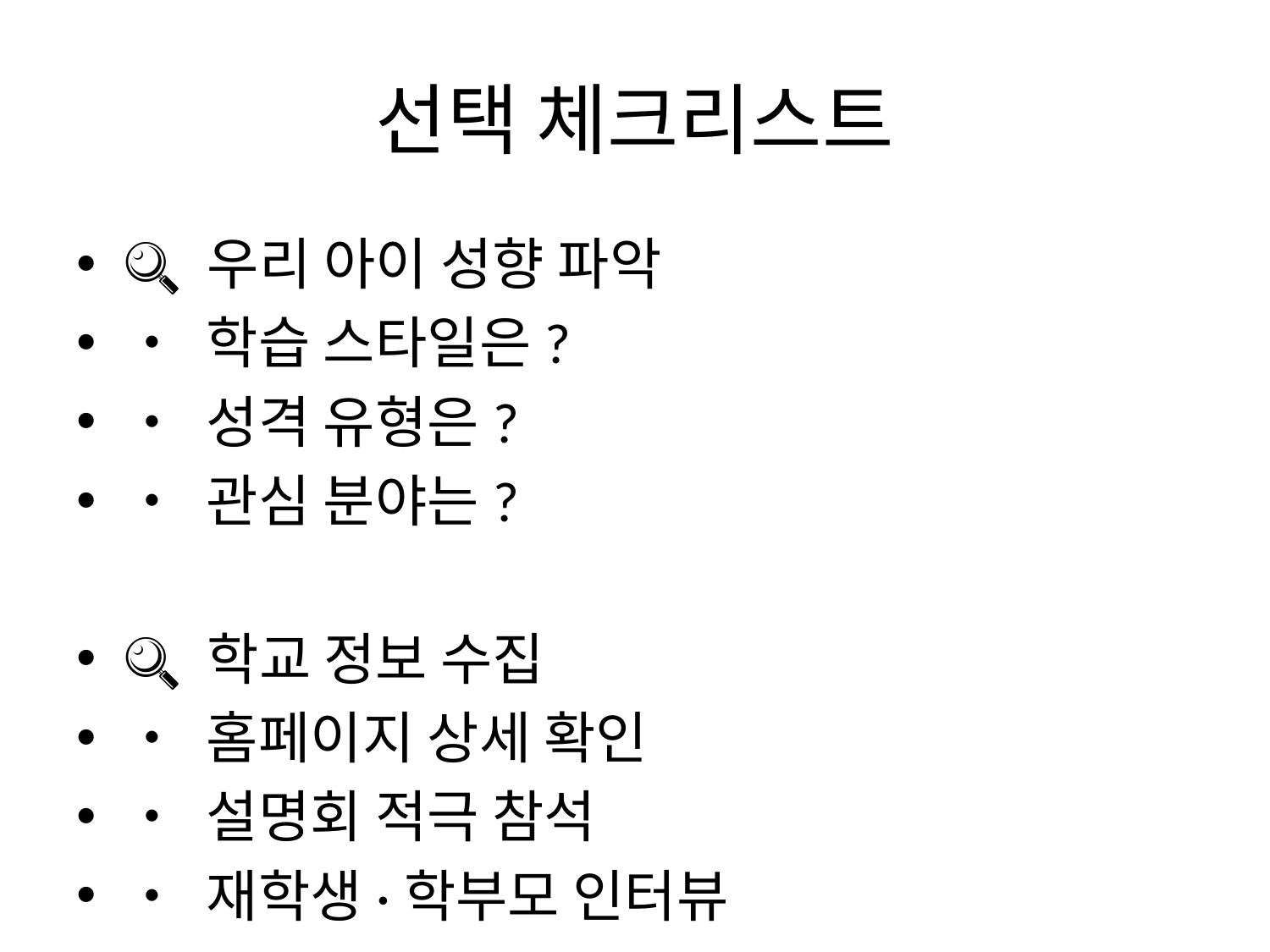

# 선택 체크리스트
🔍 우리 아이 성향 파악
• 학습 스타일은?
• 성격 유형은?
• 관심 분야는?

🔍 학교 정보 수집
• 홈페이지 상세 확인
• 설명회 적극 참석
• 재학생·학부모 인터뷰

🔍 가족 상황 고려
• 통학 거리 | 경제적 여건